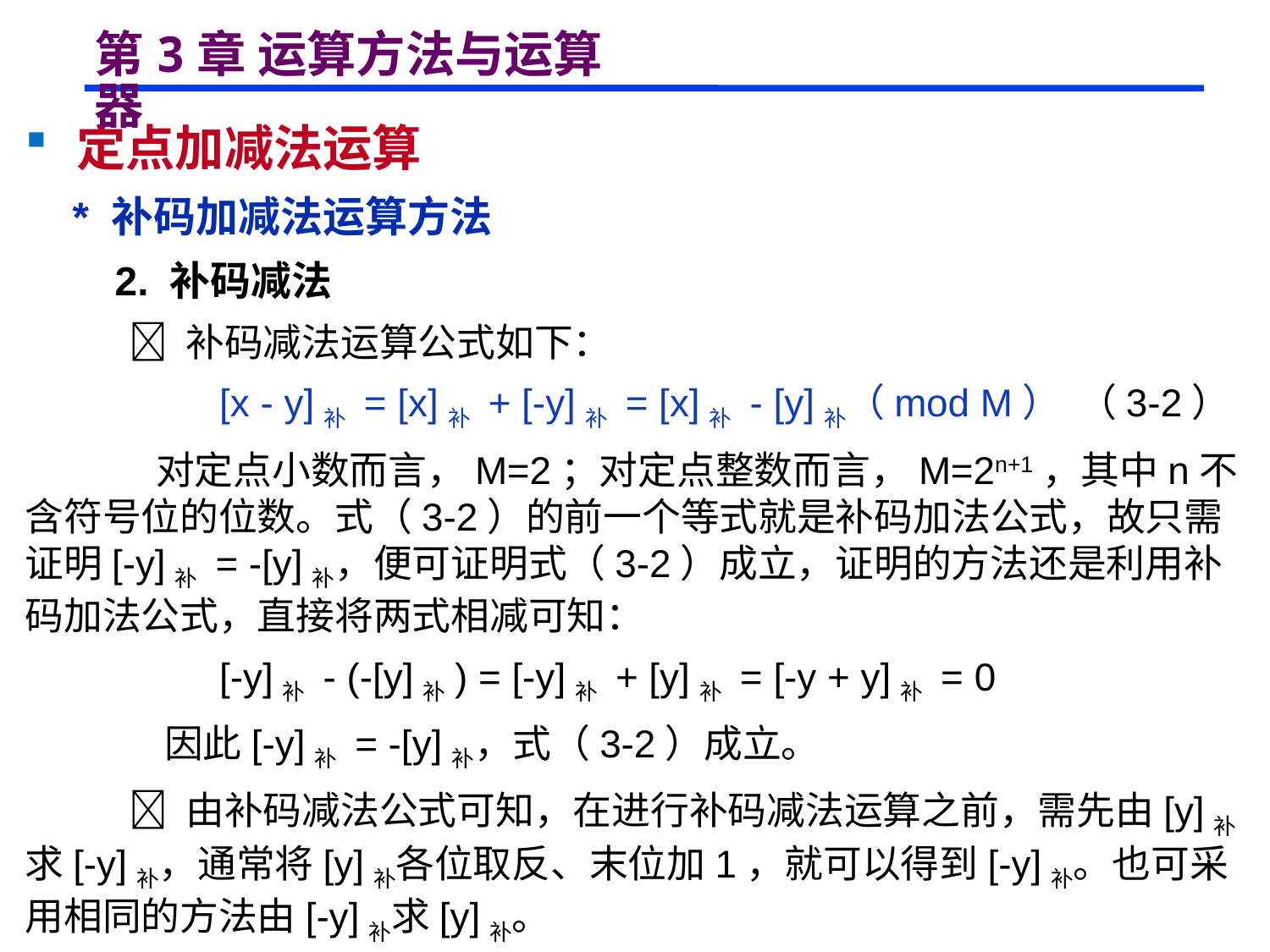

# 第3章 运算方法与运算器
 定点加减法运算
    * 补码加减法运算方法
        2. 补码减法
            • 补码减法运算公式如下：
                  [x - y]补 = [x]补 + [-y]补 = [x]补 - [y]补（mod M）  （3-2）
              对定点小数而言，M=2；对定点整数而言，M=2n+1，其中n不含符号位的位数。式（3-2）的前一个等式就是补码加法公式，故只需证明[-y]补 = -[y]补，便可证明式（3-2）成立，证明的方法还是利用补码加法公式，直接将两式相减可知：
                  [-y]补 - (-[y]补) = [-y]补 + [y]补 = [-y + y]补 = 0
               因此[-y]补 = -[y]补，式（3-2）成立。
            • 由补码减法公式可知，在进行补码减法运算之前，需先由[y]补求[-y]补，通常将[y]补各位取反、末位加1，就可以得到[-y]补。也可采用相同的方法由[-y]补求[y]补。